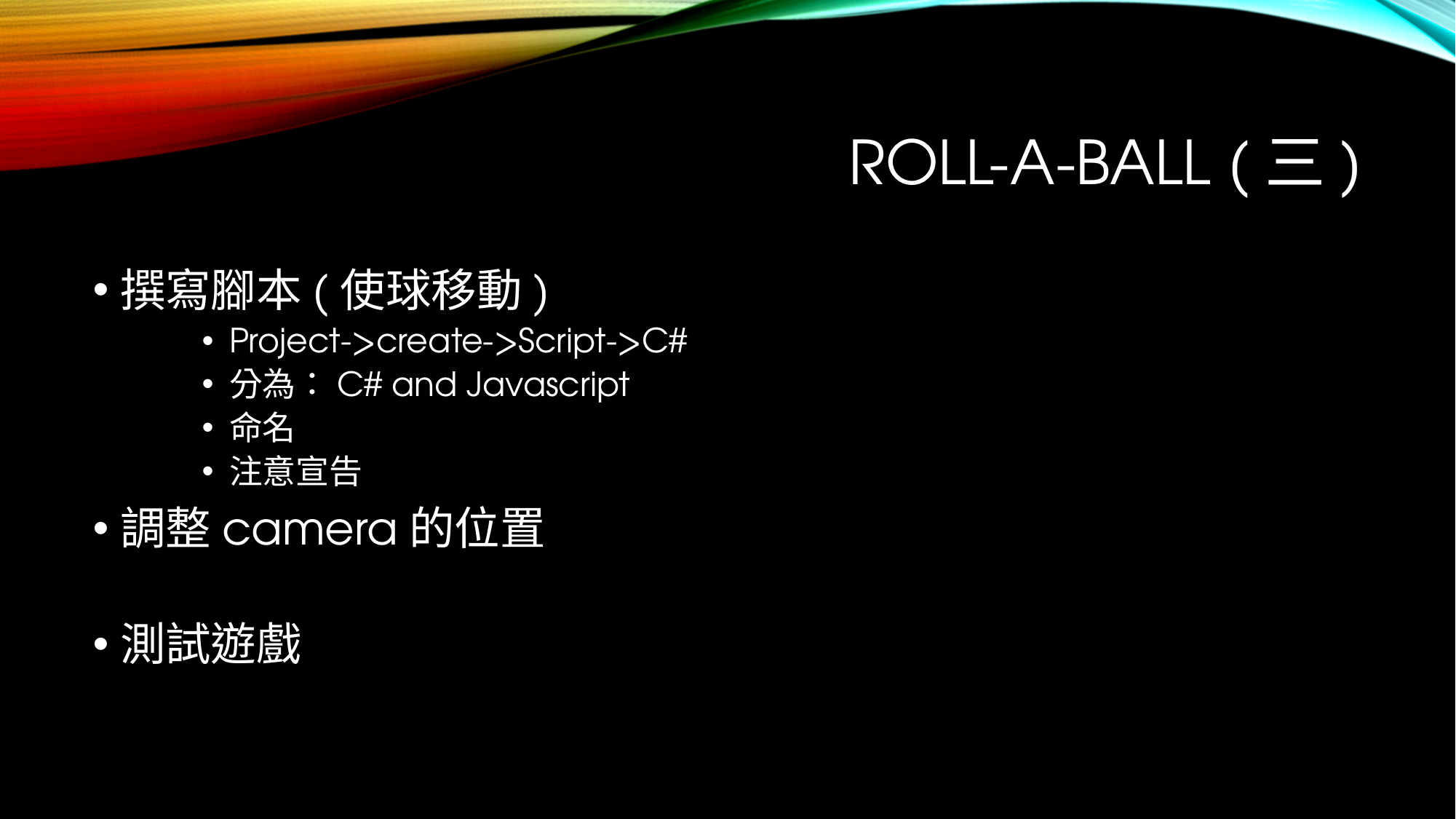

# Roll-A-Ball (三)
撰寫腳本(使球移動)
Project->create->Script->C#
分為：C# and Javascript
命名
注意宣告
調整camera的位置

測試遊戲